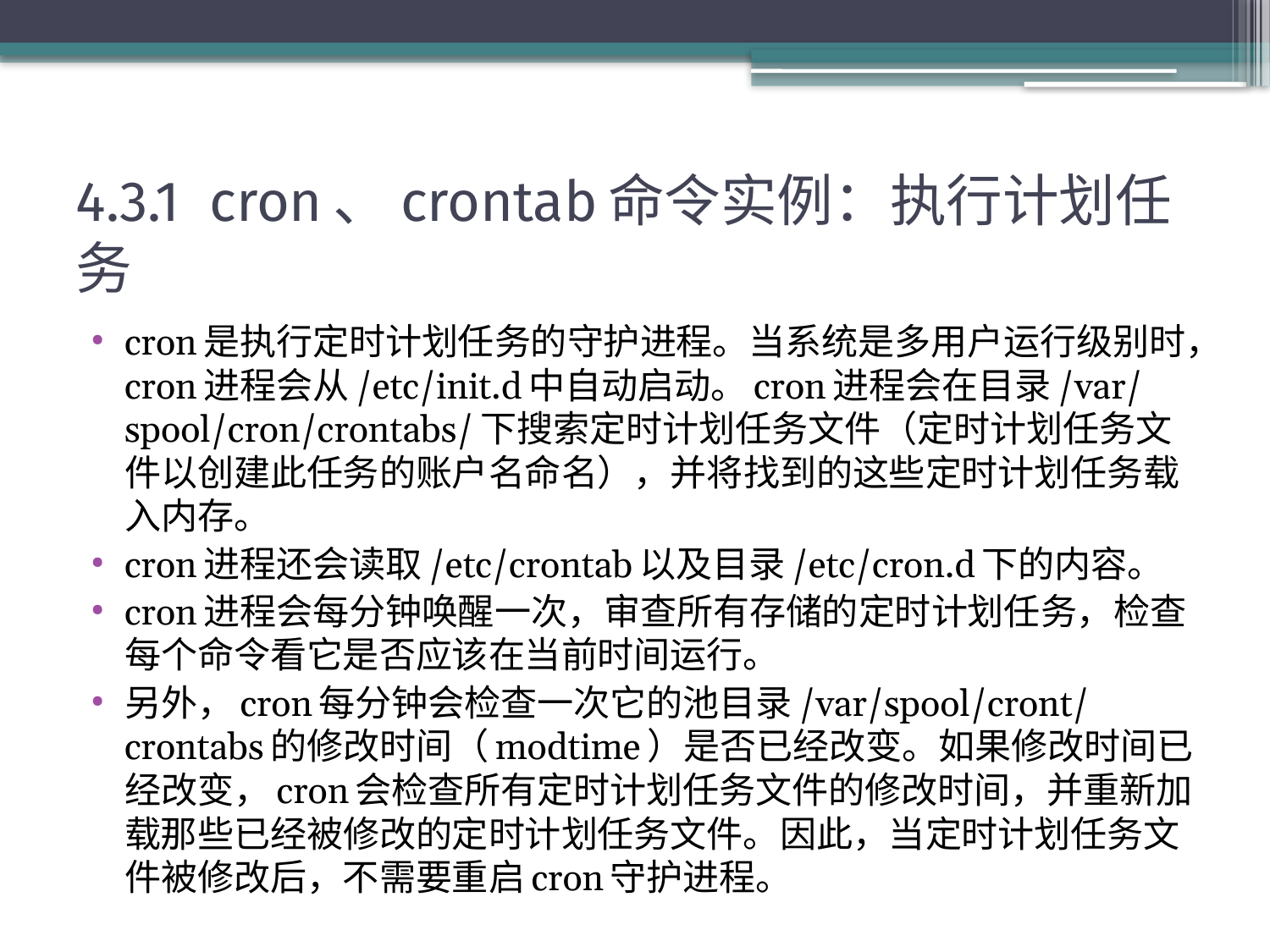

# 4.3.1  cron、crontab命令实例：执行计划任务
cron是执行定时计划任务的守护进程。当系统是多用户运行级别时，cron进程会从/etc/init.d中自动启动。cron进程会在目录/var/spool/cron/crontabs/下搜索定时计划任务文件（定时计划任务文件以创建此任务的账户名命名），并将找到的这些定时计划任务载入内存。
cron进程还会读取/etc/crontab以及目录/etc/cron.d下的内容。
cron进程会每分钟唤醒一次，审查所有存储的定时计划任务，检查每个命令看它是否应该在当前时间运行。
另外，cron每分钟会检查一次它的池目录/var/spool/cront/crontabs的修改时间（modtime）是否已经改变。如果修改时间已经改变，cron会检查所有定时计划任务文件的修改时间，并重新加载那些已经被修改的定时计划任务文件。因此，当定时计划任务文件被修改后，不需要重启cron守护进程。